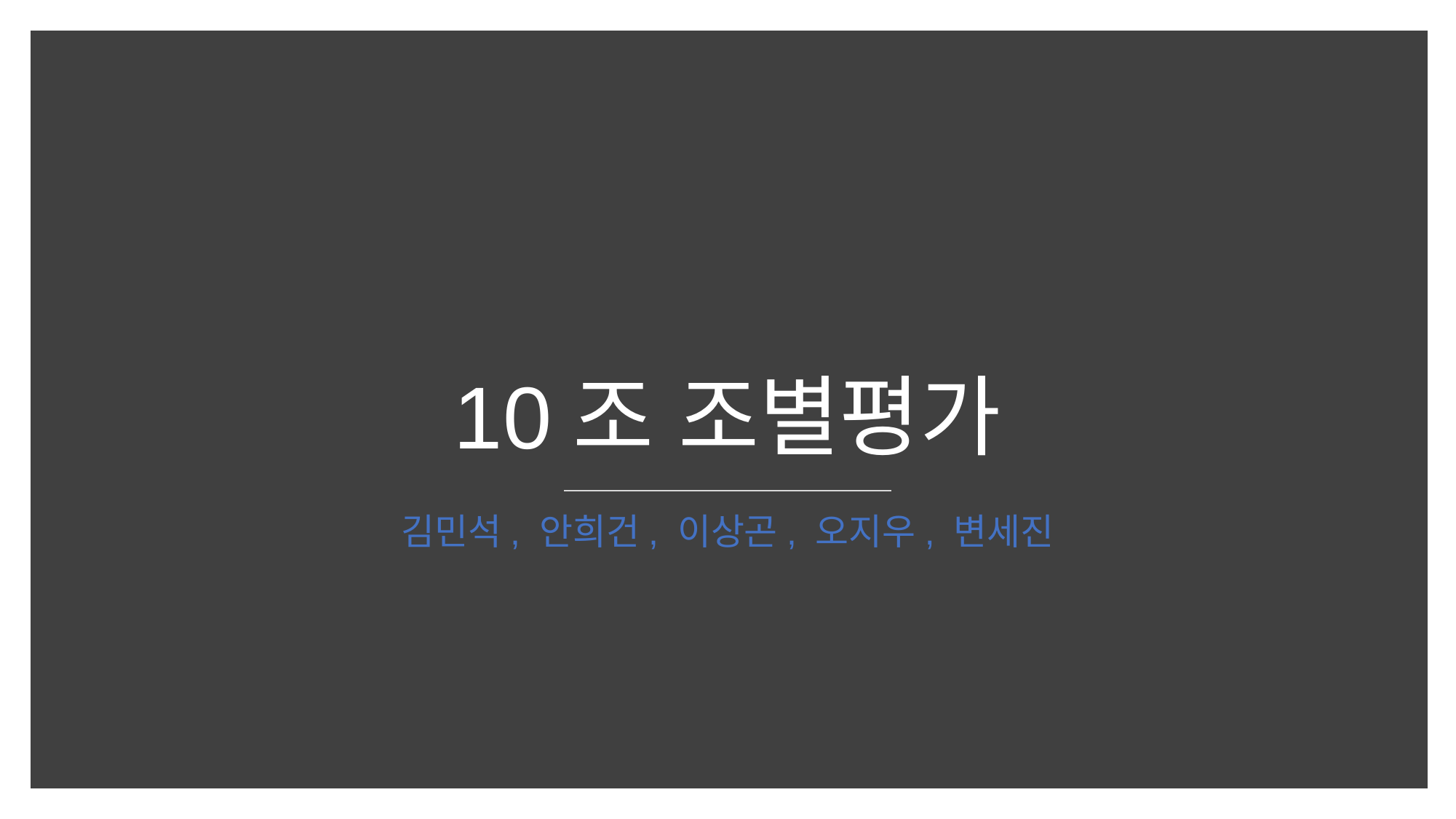

# 10조 조별평가
김민석, 안희건, 이상곤, 오지우, 변세진